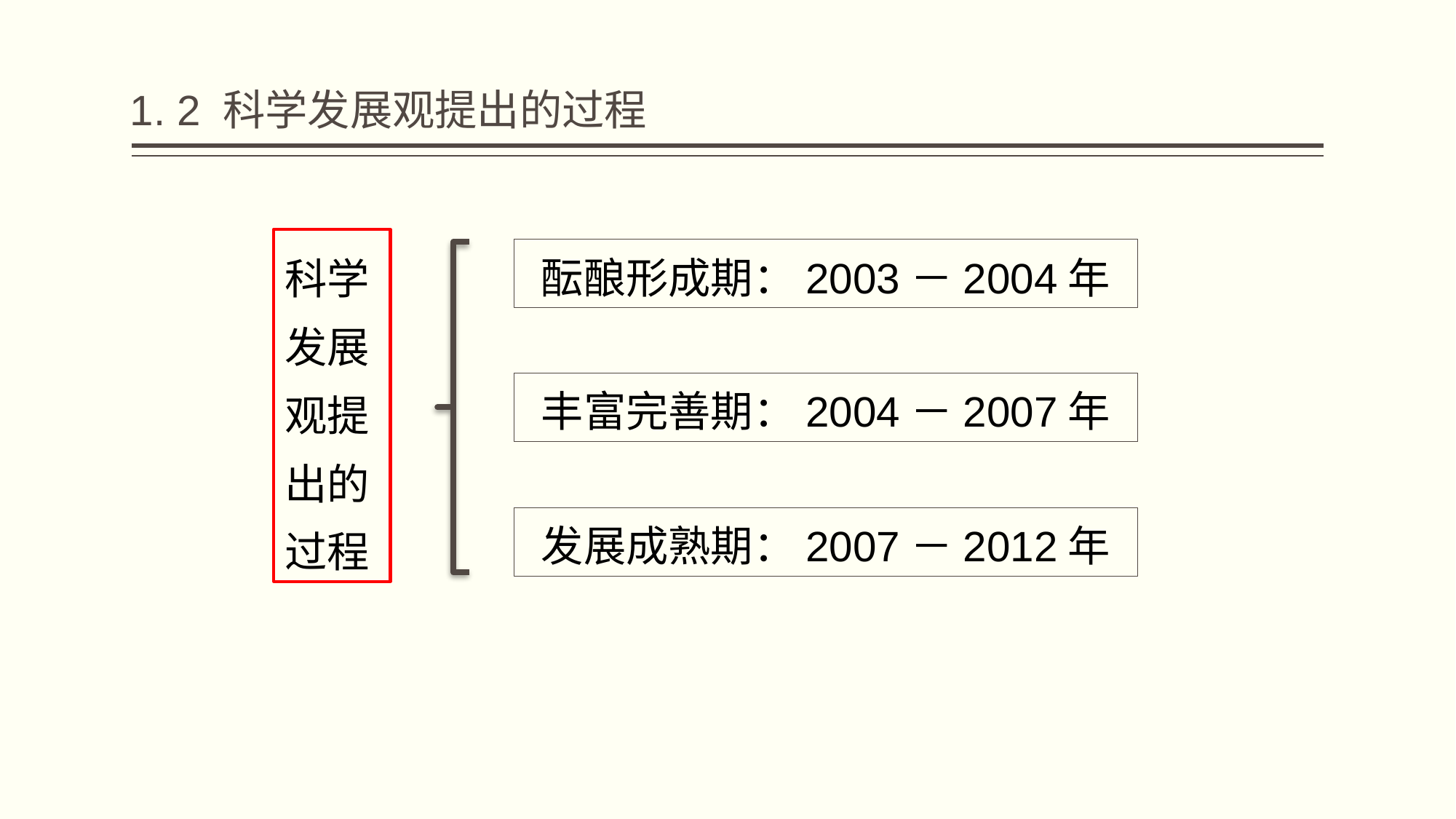

# 1. 2 科学发展观提出的过程
科学发展观提出的过程
酝酿形成期：2003－2004年

丰富完善期：2004－2007年
发展成熟期：2007－2012年